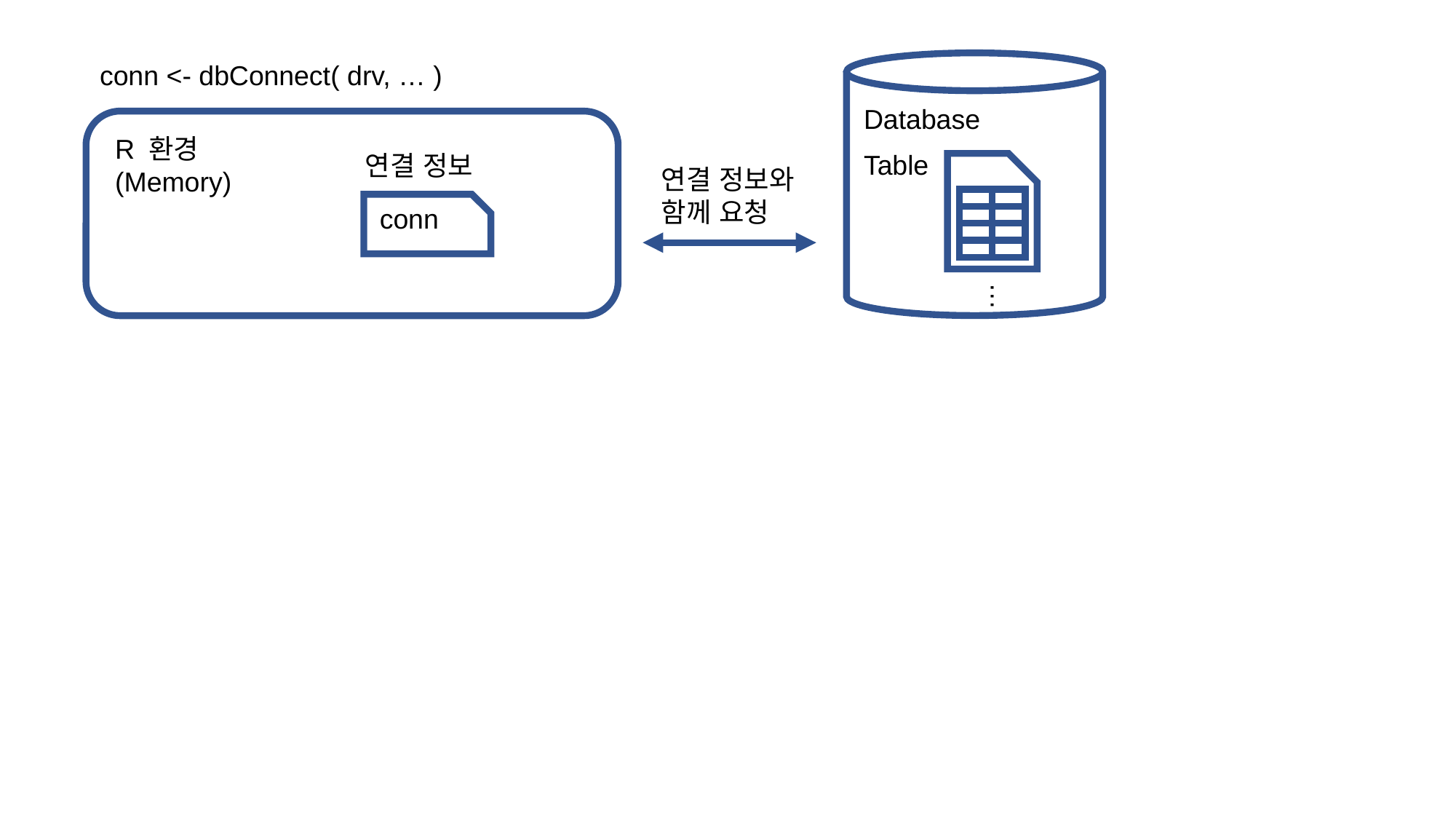

conn <- dbConnect( drv, … )
Database

R 환경
(Memory)
Table
연결 정보

연결 정보와
함께 요청

conn
…